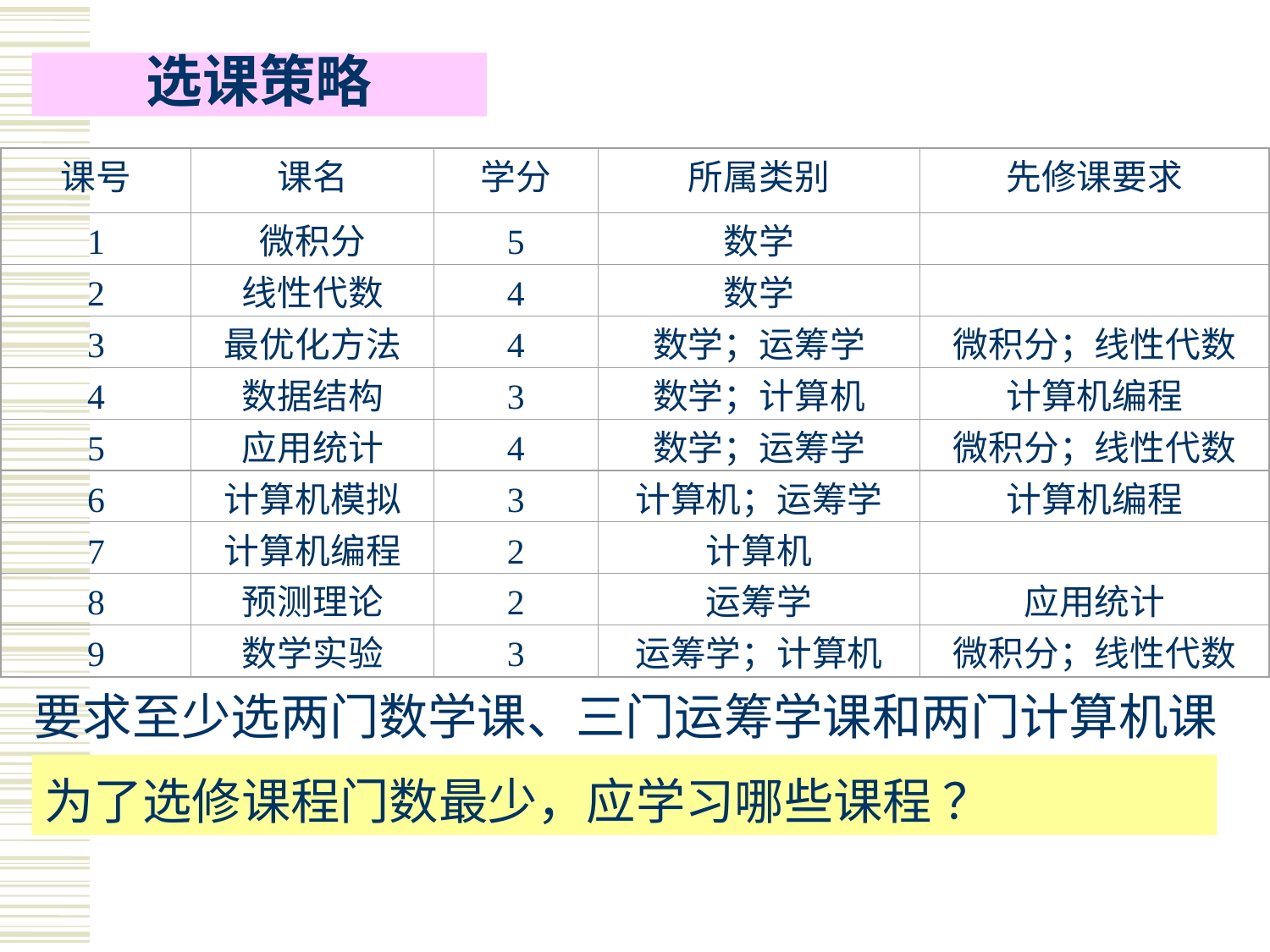

选课策略

课号

课名

学分

所属类别

先修课要求

1

微积分

5

数学

2

线性代数

4

数学

3

最优化方法

4

数学；运筹学

微积分；线性代数

4

数据结构

3

数学；计算机

计算机编程

5

应用统计

4

数学；运筹学

微积分；线性代数

6

计算机模拟

3

计算机；运筹学

计算机编程

7

计算机编程

2

计算机

8

预测理论

2

运筹学

应用统计

9

数学实验

3

运筹学；计算机

微积分；线性代数

要求至少选两门数学课、三门运筹学课和两门计算机课
为了选修课程门数最少，应学习哪些课程 ？